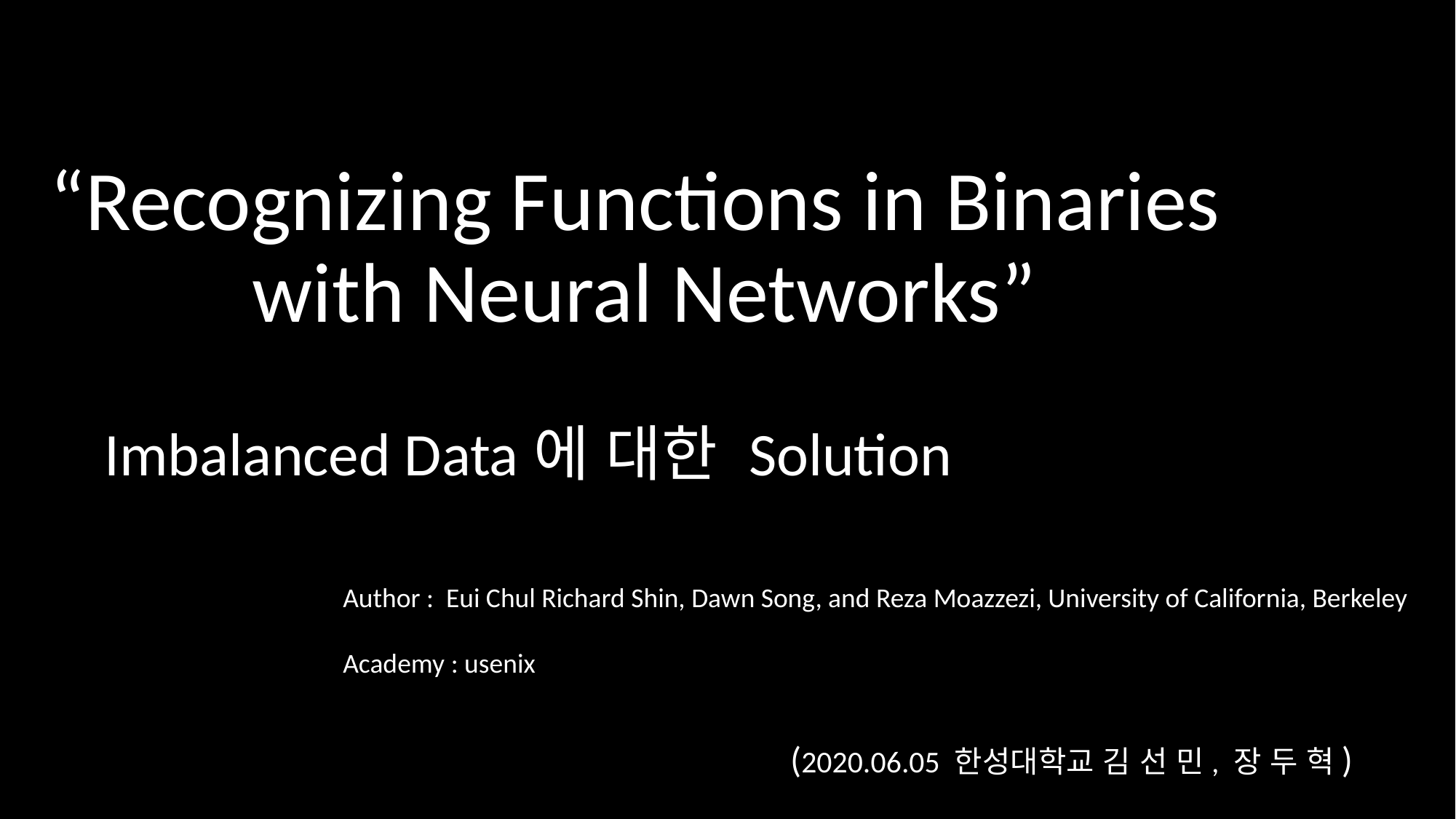

# “Recognizing Functions in Binaries with Neural Networks”
Imbalanced Data에 대한 Solution
Author :  Eui Chul Richard Shin, Dawn Song, and Reza Moazzezi, University of California, Berkeley

Academy : usenix
(2020.06.05 한성대학교 김 선 민, 장 두 혁)